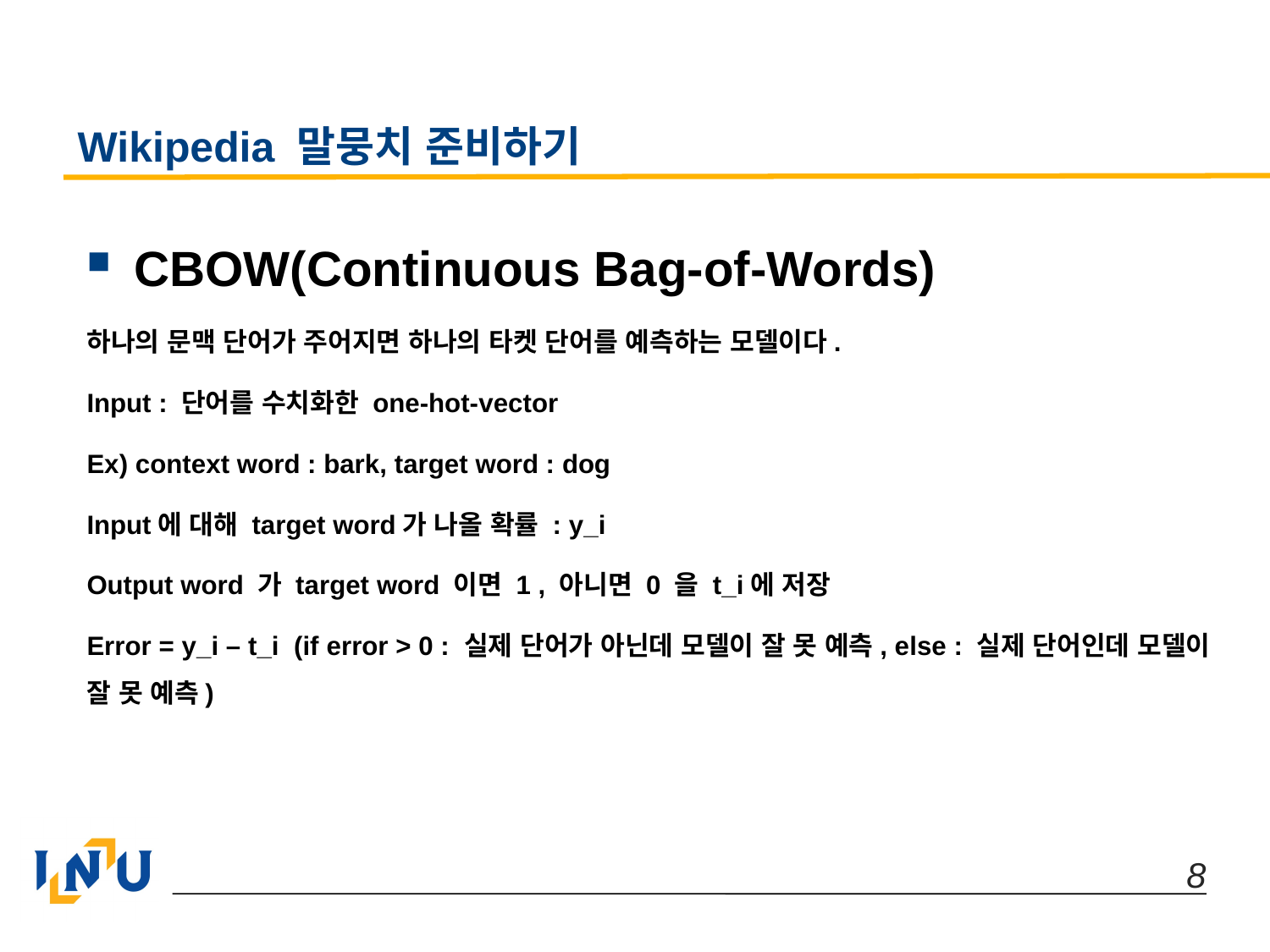

# Wikipedia 말뭉치 준비하기
CBOW(Continuous Bag-of-Words)
하나의 문맥 단어가 주어지면 하나의 타켓 단어를 예측하는 모델이다.
Input : 단어를 수치화한 one-hot-vector
Ex) context word : bark, target word : dog
Input에 대해 target word가 나올 확률 : y_i
Output word 가 target word 이면 1 , 아니면 0 을 t_i에 저장
Error = y_i – t_i  (if error > 0 : 실제 단어가 아닌데 모델이 잘 못 예측, else : 실제 단어인데 모델이 잘 못 예측)

 8